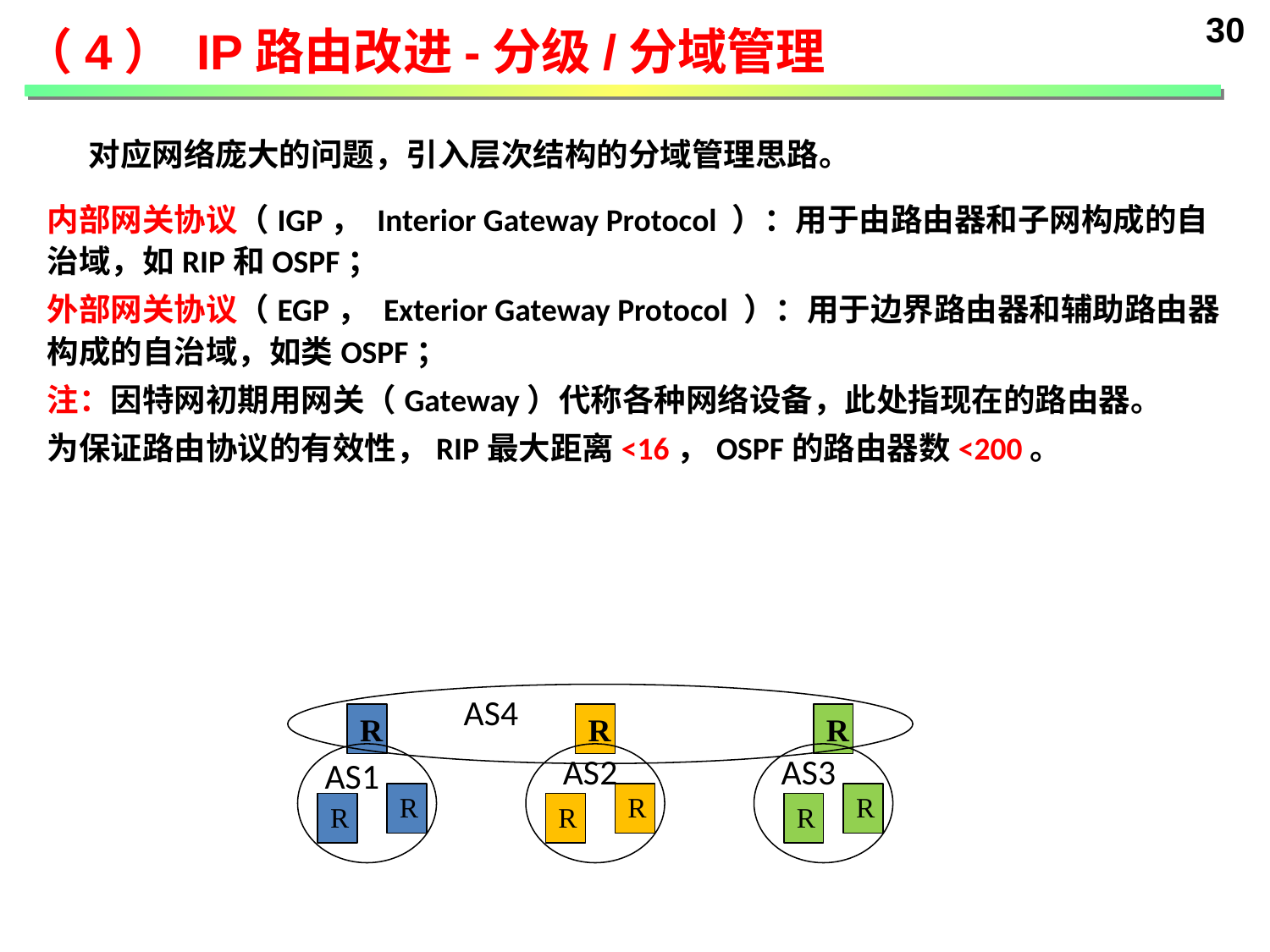

30
（4） IP路由改进-分级/分域管理

    对应网络庞大的问题，引入层次结构的分域管理思路。
内部网关协议（IGP， Interior Gateway Protocol ）：用于由路由器和子网构成的自治域，如RIP和OSPF；
外部网关协议（EGP， Exterior Gateway Protocol ）：用于边界路由器和辅助路由器构成的自治域，如类OSPF；
注：因特网初期用网关（Gateway）代称各种网络设备，此处指现在的路由器。
为保证路由协议的有效性，RIP最大距离<16，OSPF的路由器数<200。

AS4
R
R
R

AS2

AS3
AS1
R
R
R
R
R
R